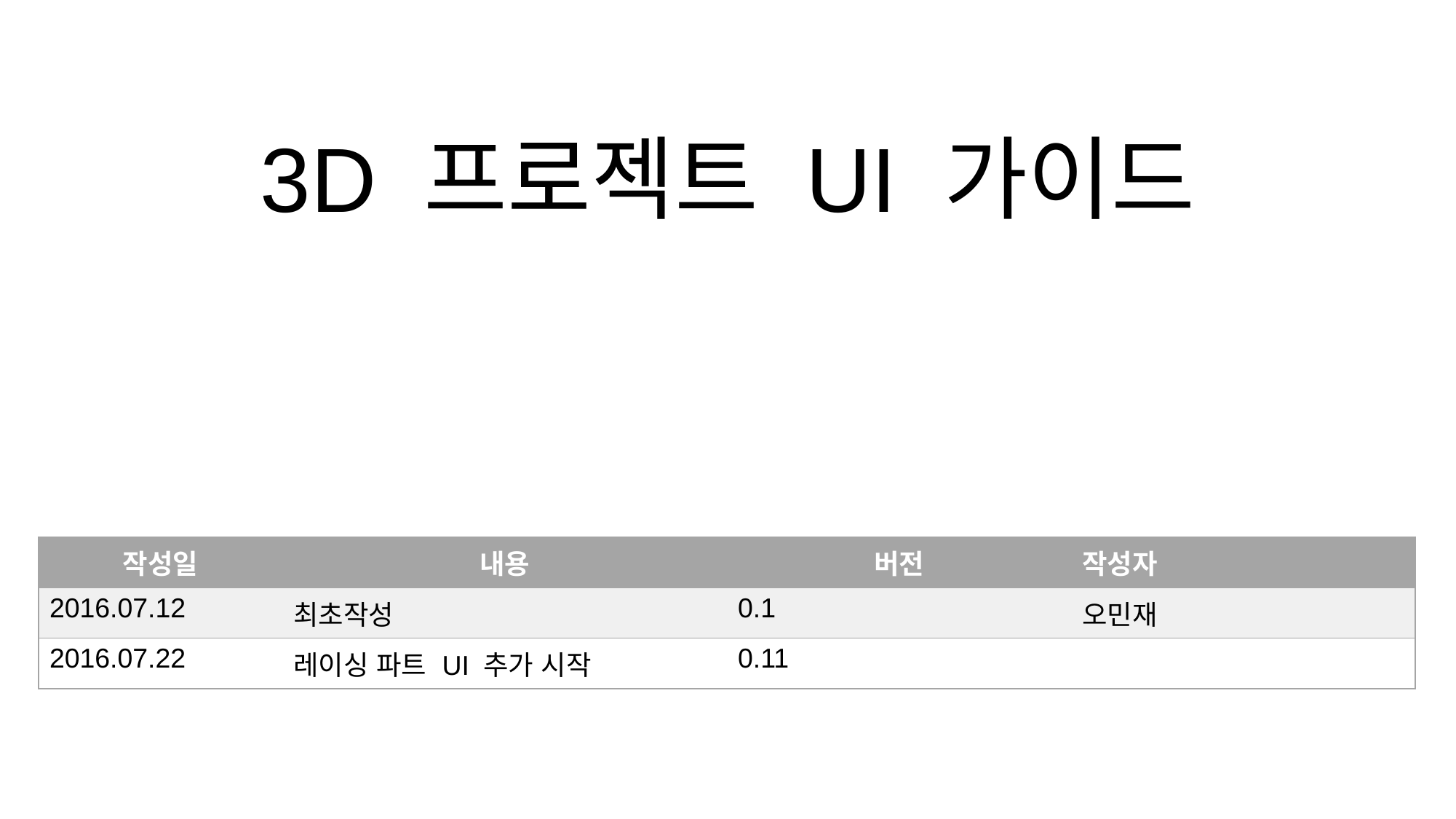

# 3D 프로젝트 UI 가이드
| 작성일 | 내용 | 버전 | 작성자 |
| --- | --- | --- | --- |
| 2016.07.12 | 최초작성 | 0.1 | 오민재 |
| 2016.07.22 | 레이싱 파트 UI 추가 시작 | 0.11 |  |